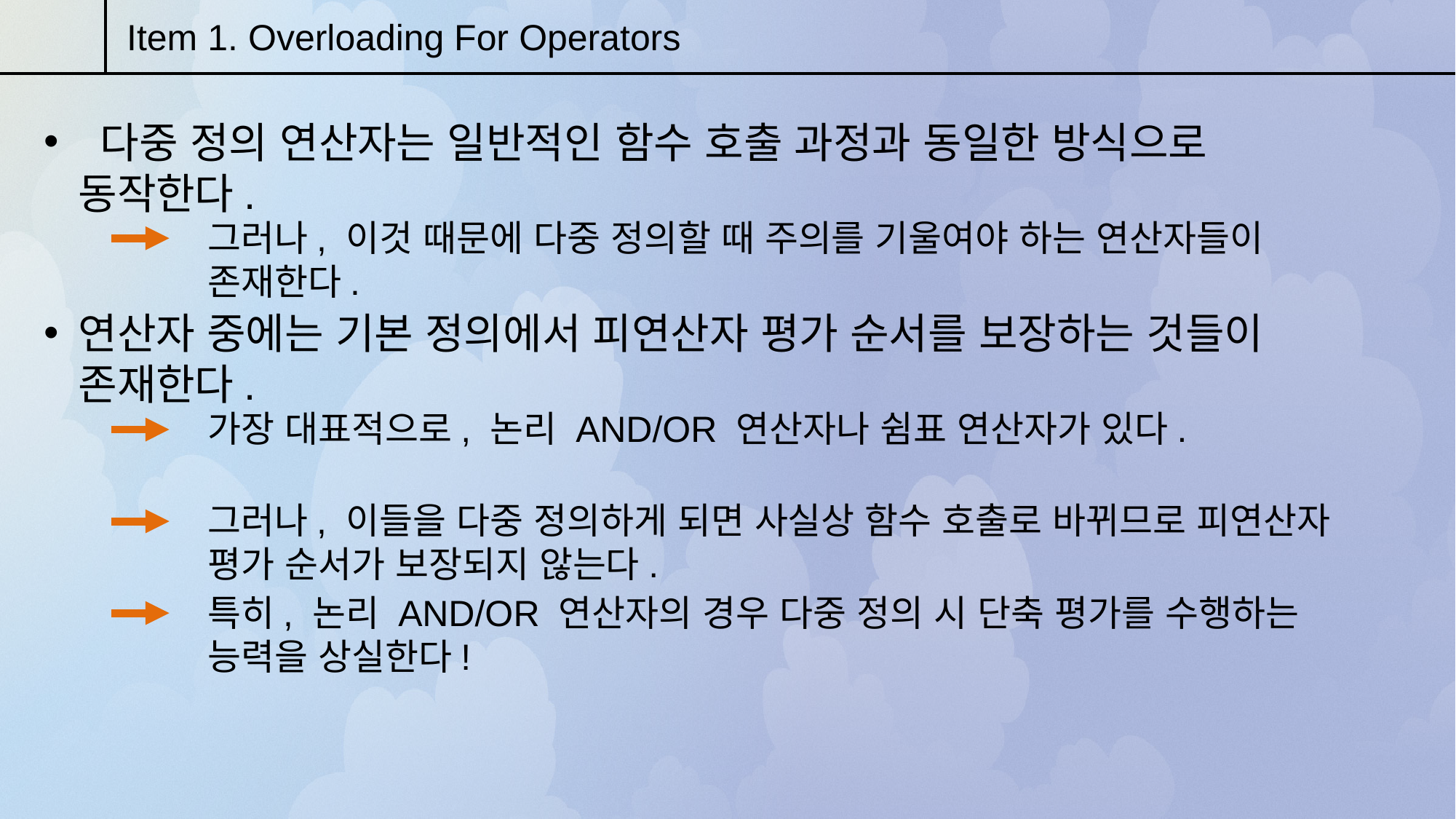

Item 1. Overloading For Operators
 다중 정의 연산자는 일반적인 함수 호출 과정과 동일한 방식으로 동작한다.
그러나, 이것 때문에 다중 정의할 때 주의를 기울여야 하는 연산자들이 존재한다.
연산자 중에는 기본 정의에서 피연산자 평가 순서를 보장하는 것들이 존재한다.
가장 대표적으로, 논리 AND/OR 연산자나 쉼표 연산자가 있다.
그러나, 이들을 다중 정의하게 되면 사실상 함수 호출로 바뀌므로 피연산자 평가 순서가 보장되지 않는다.
특히, 논리 AND/OR 연산자의 경우 다중 정의 시 단축 평가를 수행하는 능력을 상실한다!